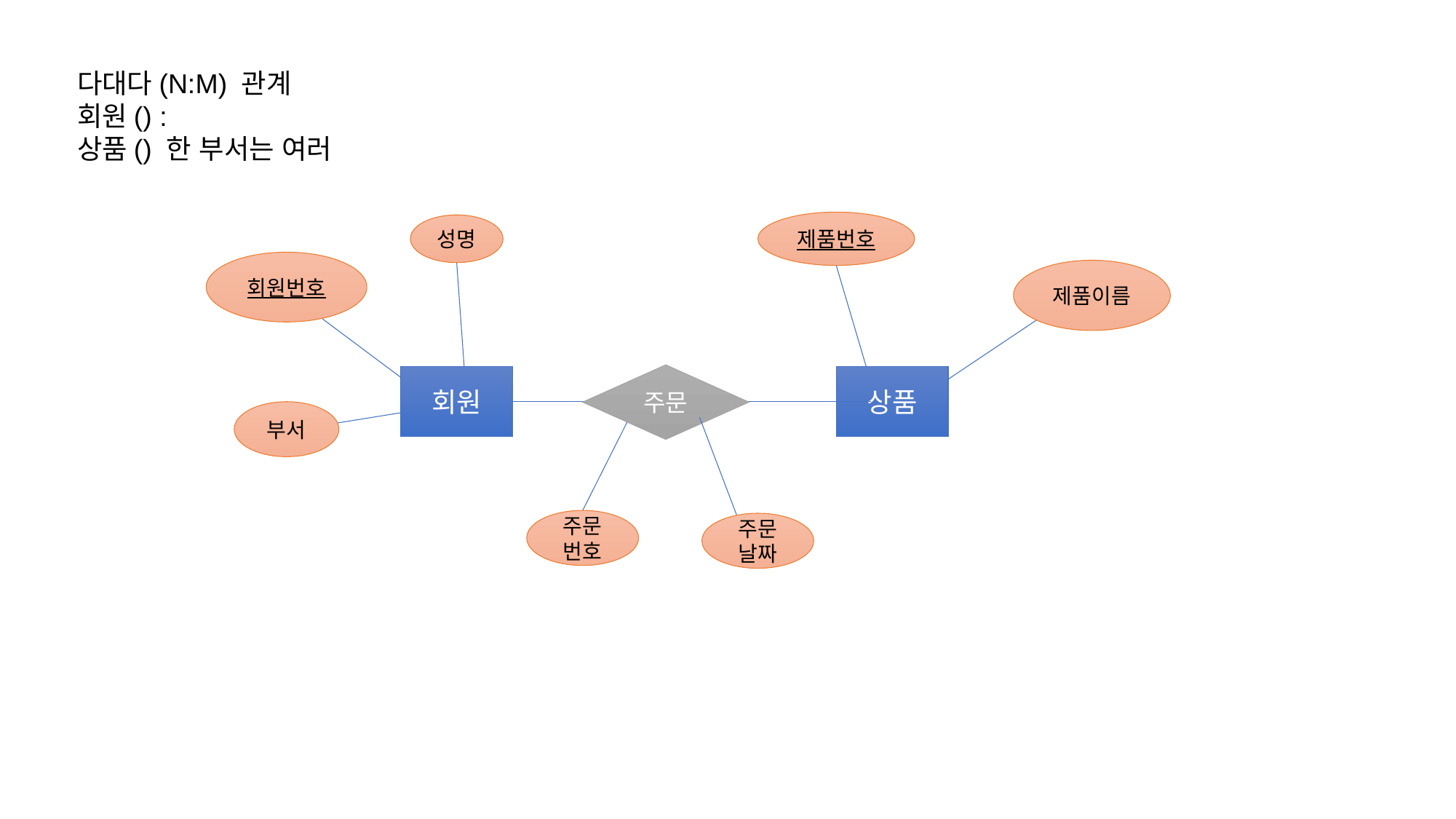

다대다(N:M) 관계
회원() :
상품() 한 부서는 여러
제품번호
성명
회원번호
제품이름
주문
회원
상품
부서
주문번호
주문
날짜